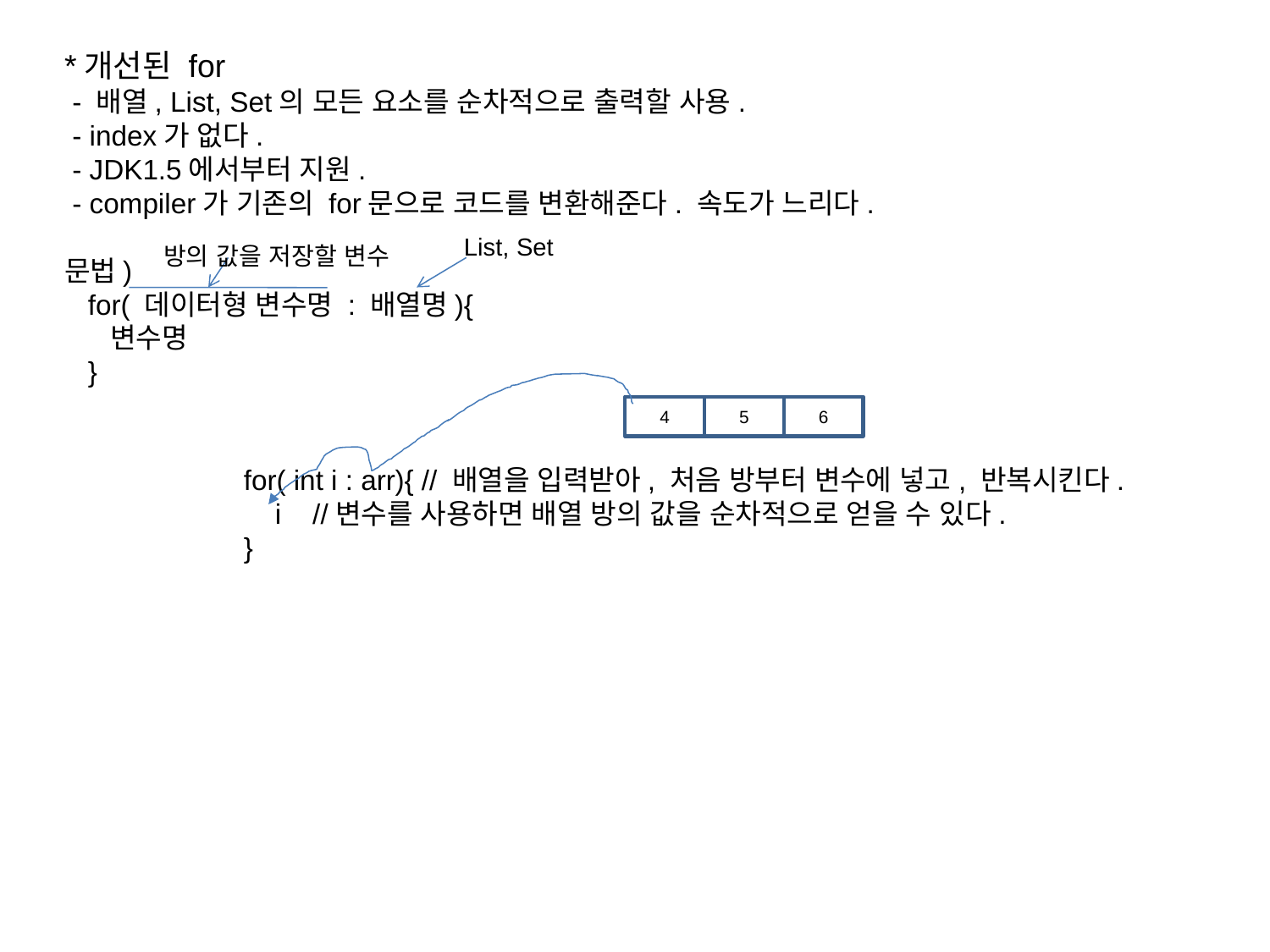

*개선된 for
 - 배열, List, Set의 모든 요소를 순차적으로 출력할 사용.
 - index가 없다.
 - JDK1.5에서부터 지원.
 - compiler가 기존의 for문으로 코드를 변환해준다. 속도가 느리다.

문법)
   for( 데이터형 변수명 : 배열명){
     변수명
   }
List, Set
방의 값을 저장할 변수

4
5
6
for( int i : arr){ // 배열을 입력받아, 처음 방부터 변수에 넣고, 반복시킨다.
    i    //변수를 사용하면 배열 방의 값을 순차적으로 얻을 수 있다.
}